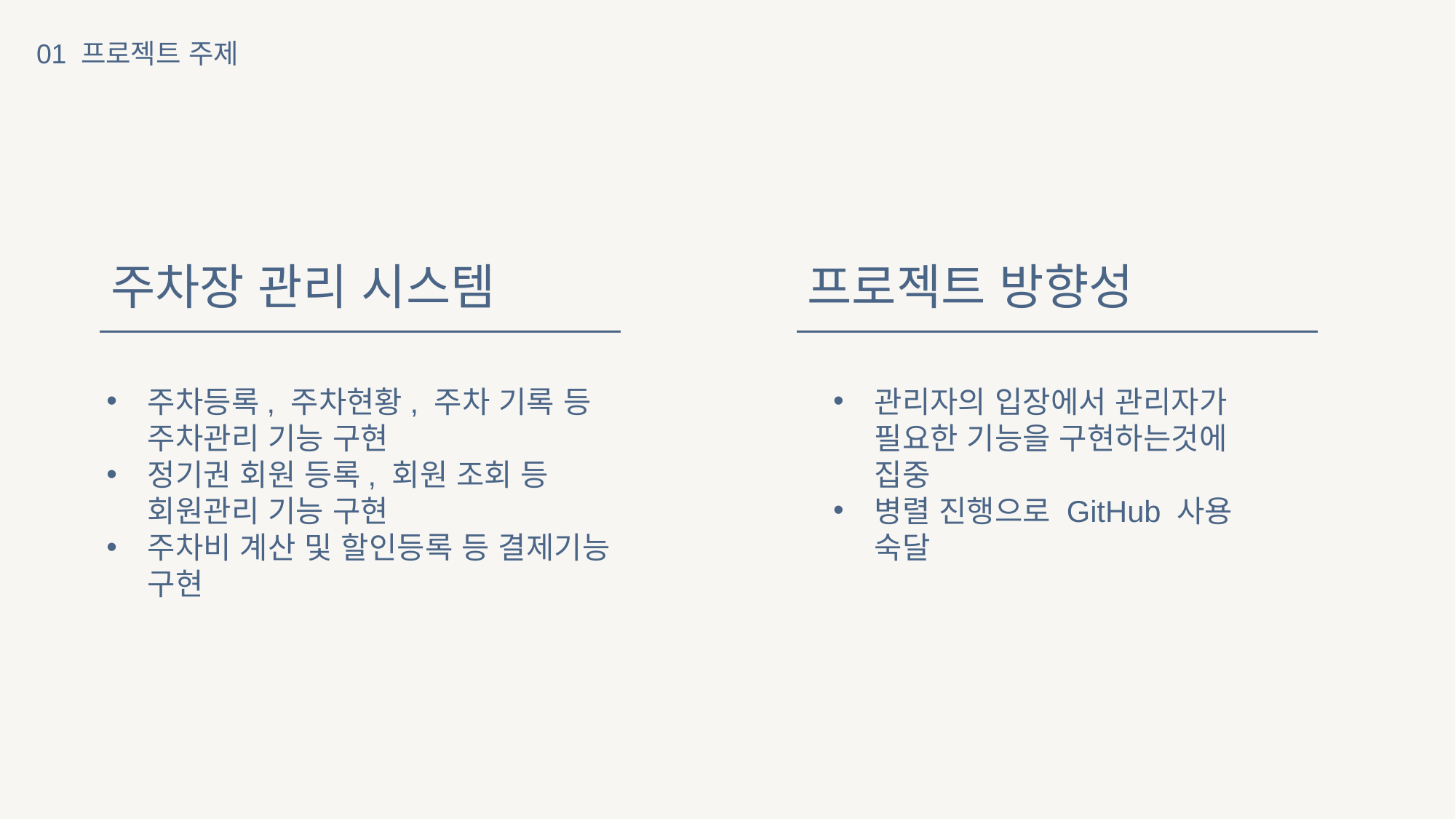

01 프로젝트 주제
주차장 관리 시스템
프로젝트 방향성
주차등록, 주차현황, 주차 기록 등 주차관리 기능 구현
정기권 회원 등록, 회원 조회 등 회원관리 기능 구현
주차비 계산 및 할인등록 등 결제기능 구현
관리자의 입장에서 관리자가 필요한 기능을 구현하는것에 집중
병렬 진행으로 GitHub 사용 숙달